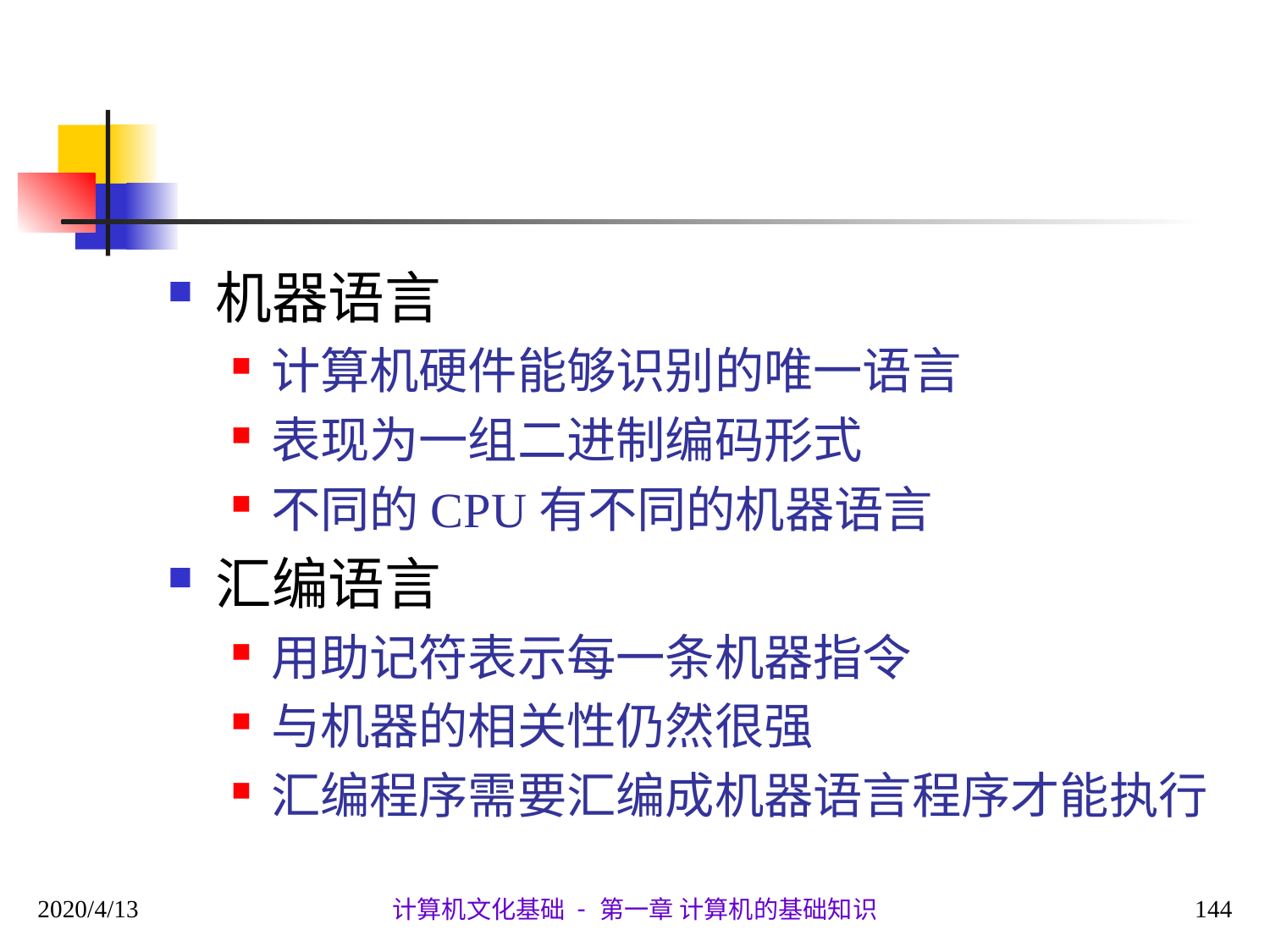

#
机器语言
计算机硬件能够识别的唯一语言
表现为一组二进制编码形式
不同的CPU有不同的机器语言
汇编语言
用助记符表示每一条机器指令
与机器的相关性仍然很强
汇编程序需要汇编成机器语言程序才能执行
2020/4/13
144
计算机文化基础 - 第一章 计算机的基础知识